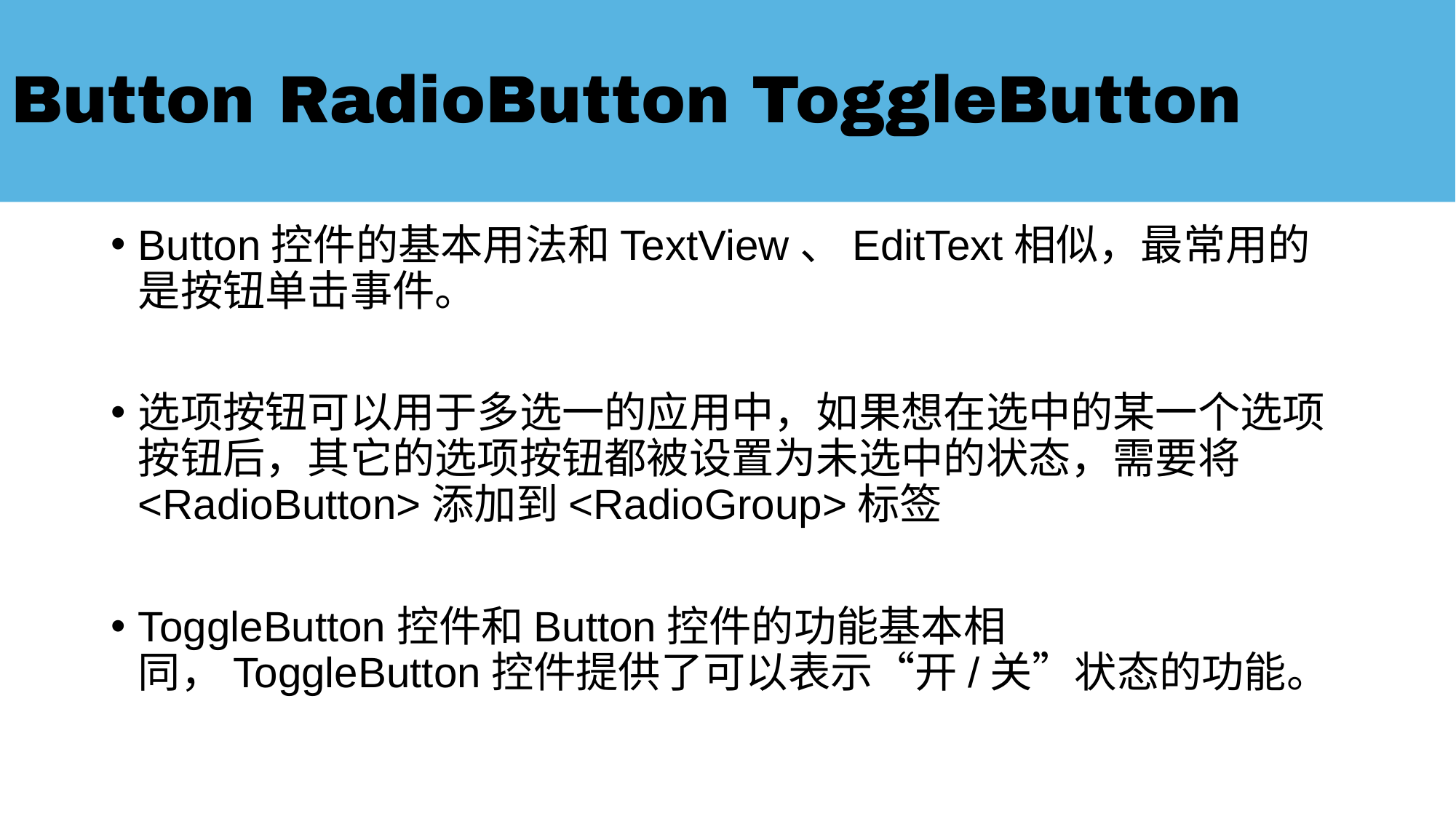

# Button RadioButton ToggleButton
Button控件的基本用法和TextView、EditText相似，最常用的是按钮单击事件。

选项按钮可以用于多选一的应用中，如果想在选中的某一个选项按钮后，其它的选项按钮都被设置为未选中的状态，需要将<RadioButton>添加到<RadioGroup>标签

ToggleButton控件和Button控件的功能基本相同，ToggleButton控件提供了可以表示“开/关”状态的功能。